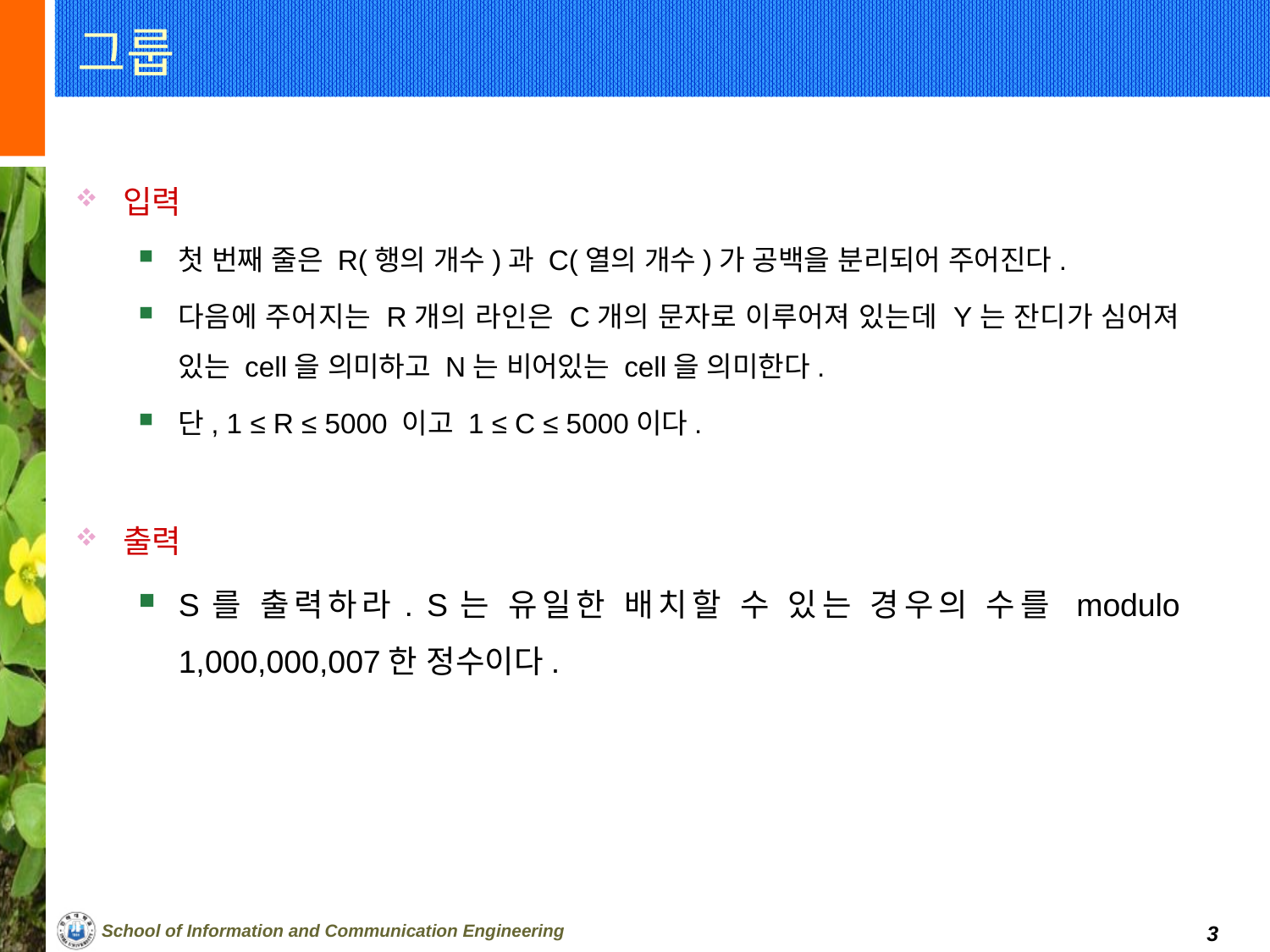

# 그룹
입력
첫 번째 줄은 R(행의 개수)과 C(열의 개수)가 공백을 분리되어 주어진다.
다음에 주어지는 R개의 라인은 C개의 문자로 이루어져 있는데 Y는 잔디가 심어져 있는 cell을 의미하고 N는 비어있는 cell을 의미한다.
단, 1 ≤ R ≤ 5000 이고 1 ≤ C ≤ 5000이다.

출력
S를 출력하라. S는 유일한 배치할 수 있는 경우의 수를 modulo 1,000,000,007한 정수이다.